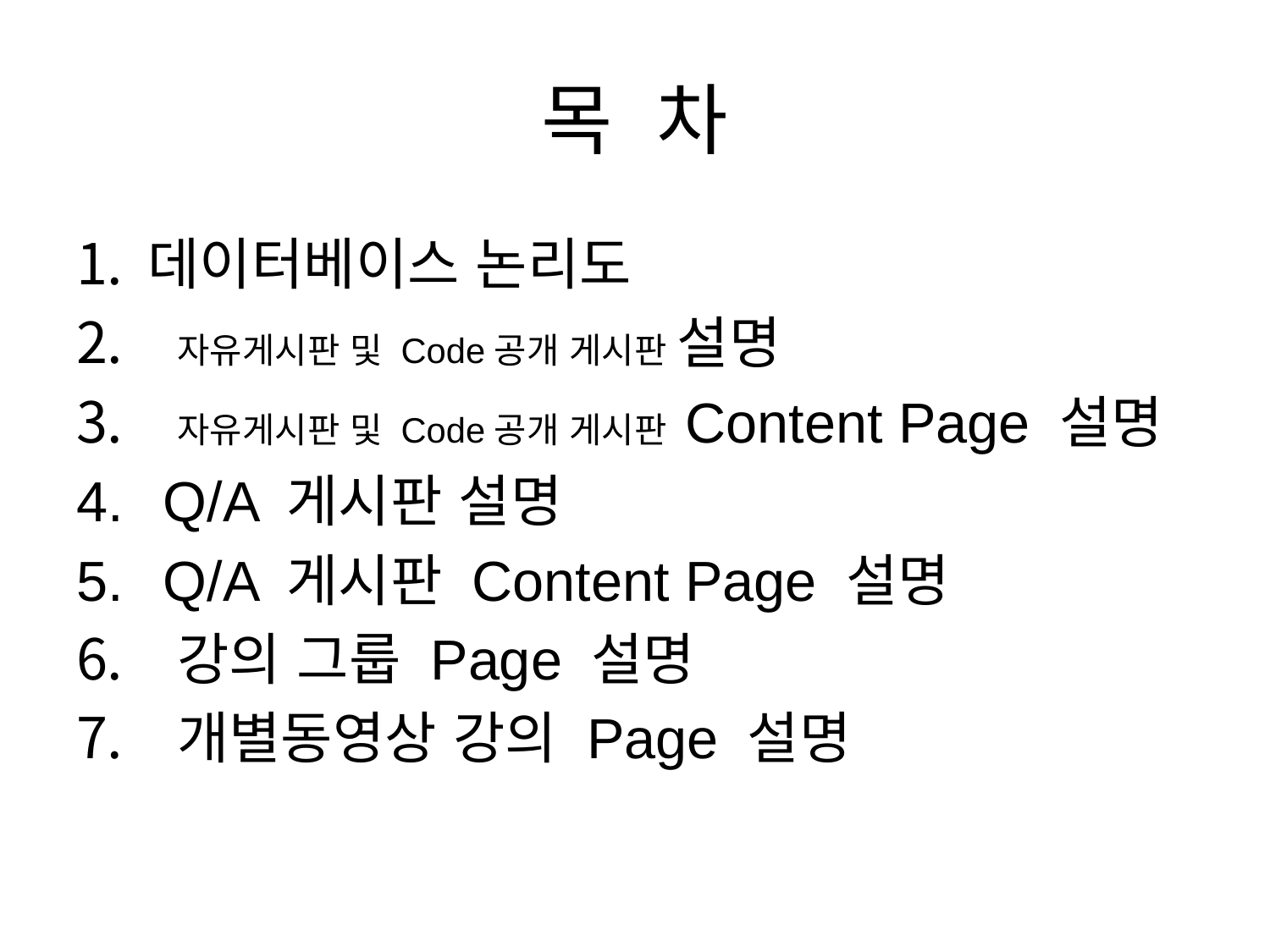

# 목  차
데이터베이스 논리도
 자유게시판 및 Code공개 게시판 설명
 자유게시판 및 Code공개 게시판 Content Page 설명
 Q/A 게시판 설명
 Q/A 게시판 Content Page 설명
 강의 그룹 Page 설명
 개별동영상 강의 Page 설명